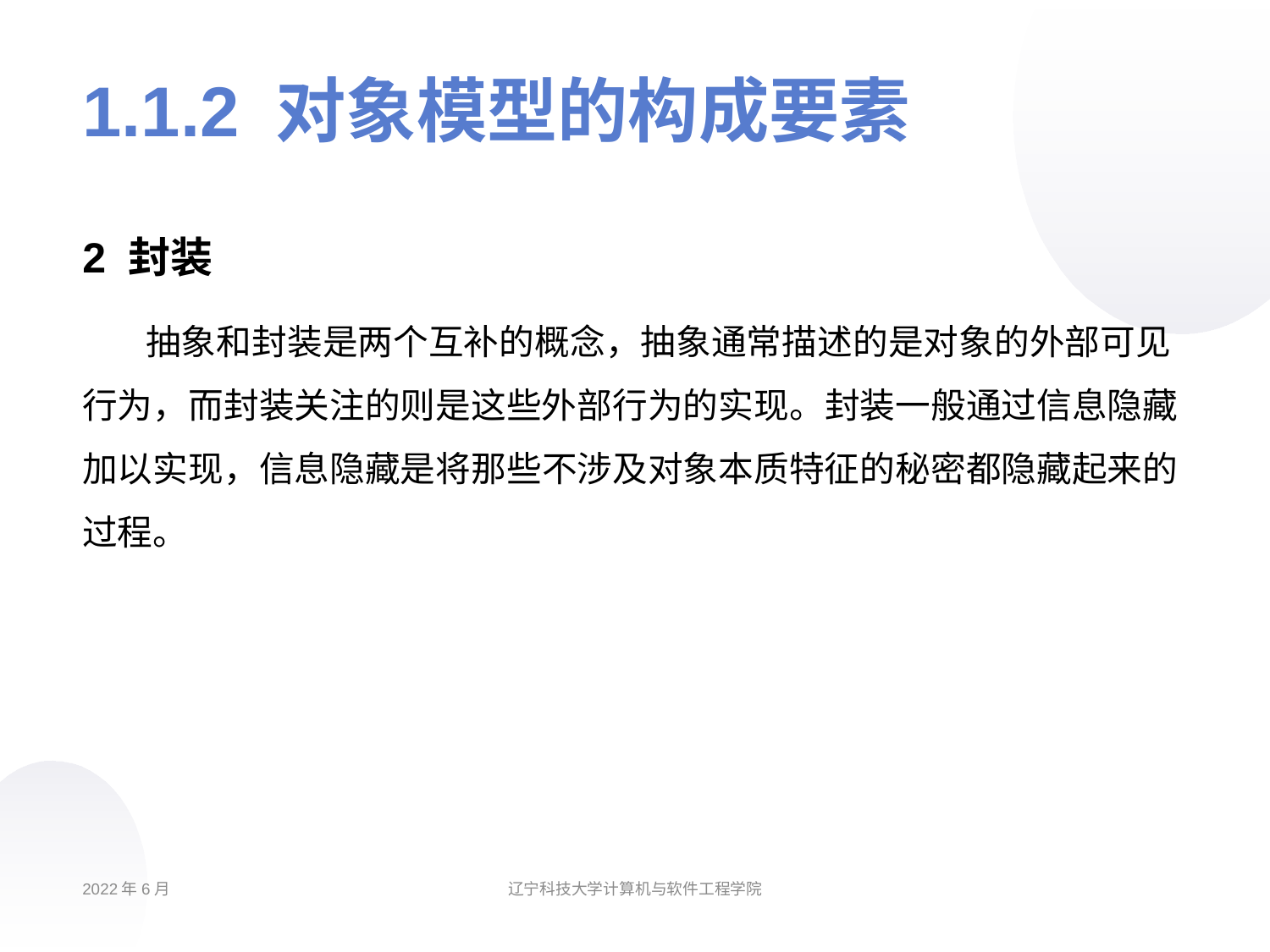

# 1.1.2 对象模型的构成要素
2 封装
抽象和封装是两个互补的概念，抽象通常描述的是对象的外部可见行为，而封装关注的则是这些外部行为的实现。封装一般通过信息隐藏加以实现，信息隐藏是将那些不涉及对象本质特征的秘密都隐藏起来的过程。

2022年6月
辽宁科技大学计算机与软件工程学院
33